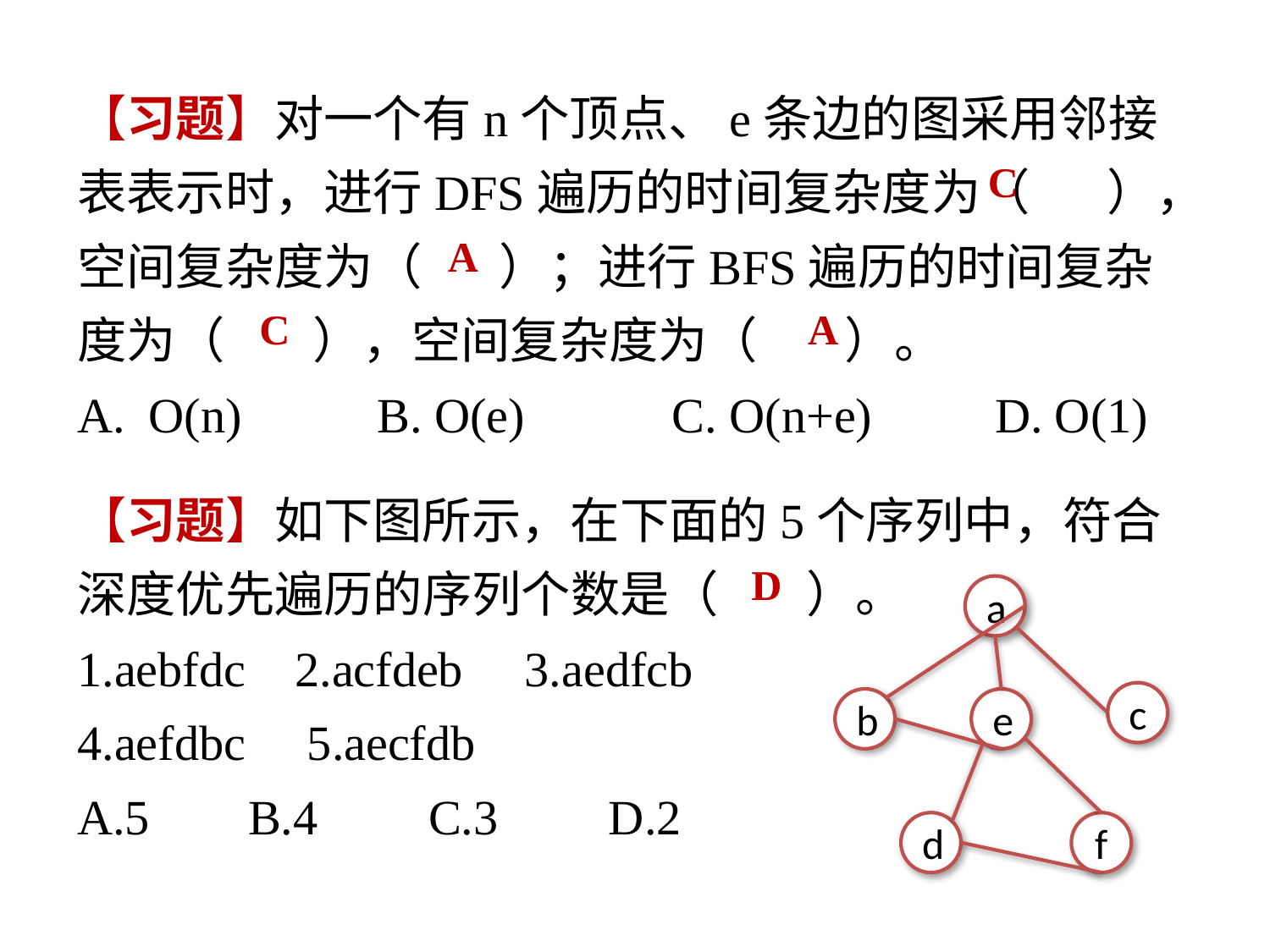

【习题】对一个有n个顶点、e条边的图采用邻接表表示时，进行DFS遍历的时间复杂度为（       ），空间复杂度为（       ）；进行BFS遍历的时间复杂度为（        ），空间复杂度为（        ）。
O(n)           B. O(e)            C. O(n+e)          D. O(1)
【习题】如下图所示，在下面的5个序列中，符合深度优先遍历的序列个数是（        ）。
1.aebfdc    2.acfdeb     3.aedfcb
4.aefdbc     5.aecfdb
A.5        B.4         C.3         D.2
C
A
C
A
D
a
c
b
e
d
f